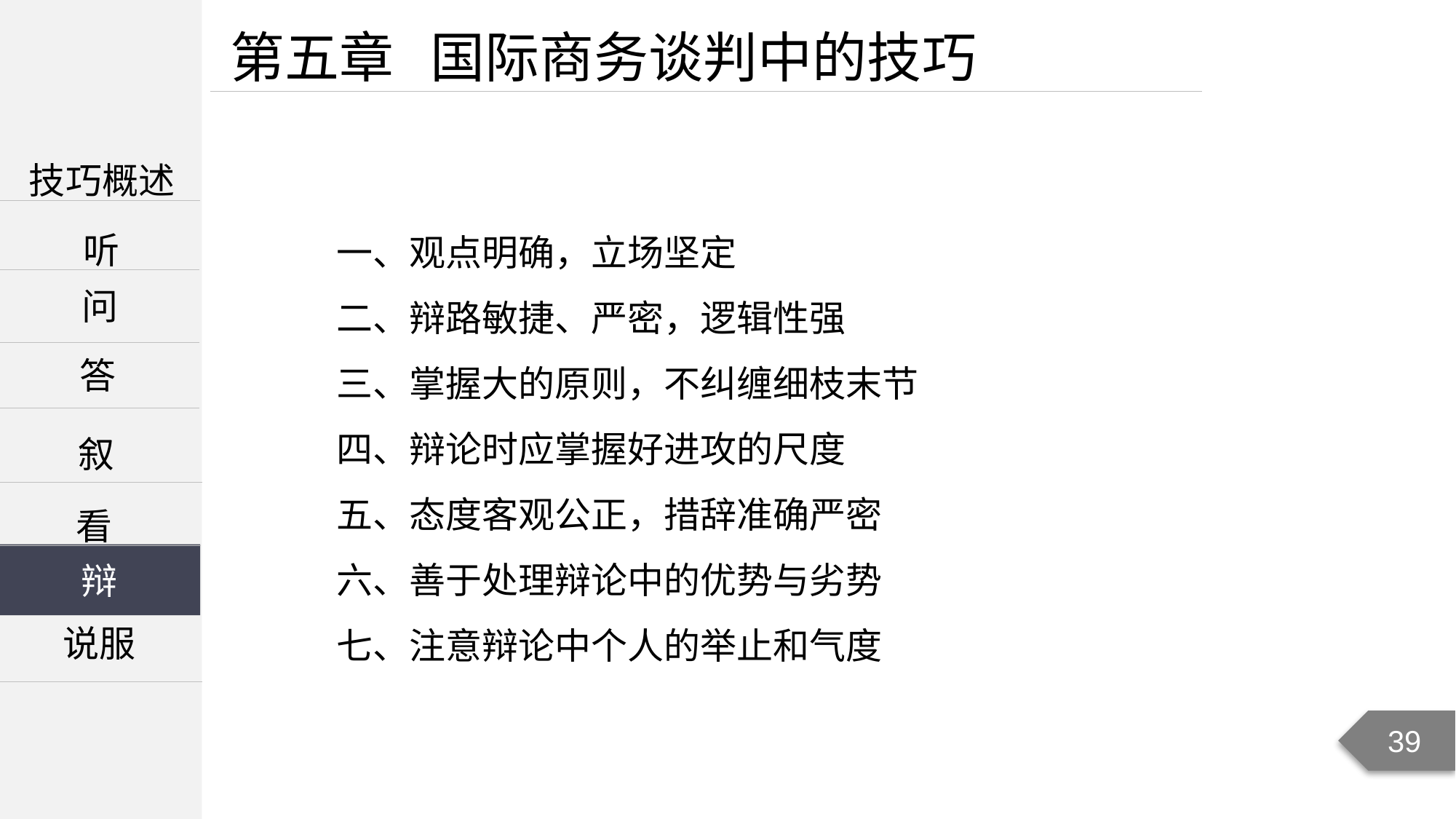

第五章   国际商务谈判中的技巧
技巧概述
听
一、观点明确，立场坚定
二、辩路敏捷、严密，逻辑性强
三、掌握大的原则，不纠缠细枝末节
四、辩论时应掌握好进攻的尺度
五、态度客观公正，措辞准确严密
六、善于处理辩论中的优势与劣势
七、注意辩论中个人的举止和气度
问
答
叙
看
辩
说服
39